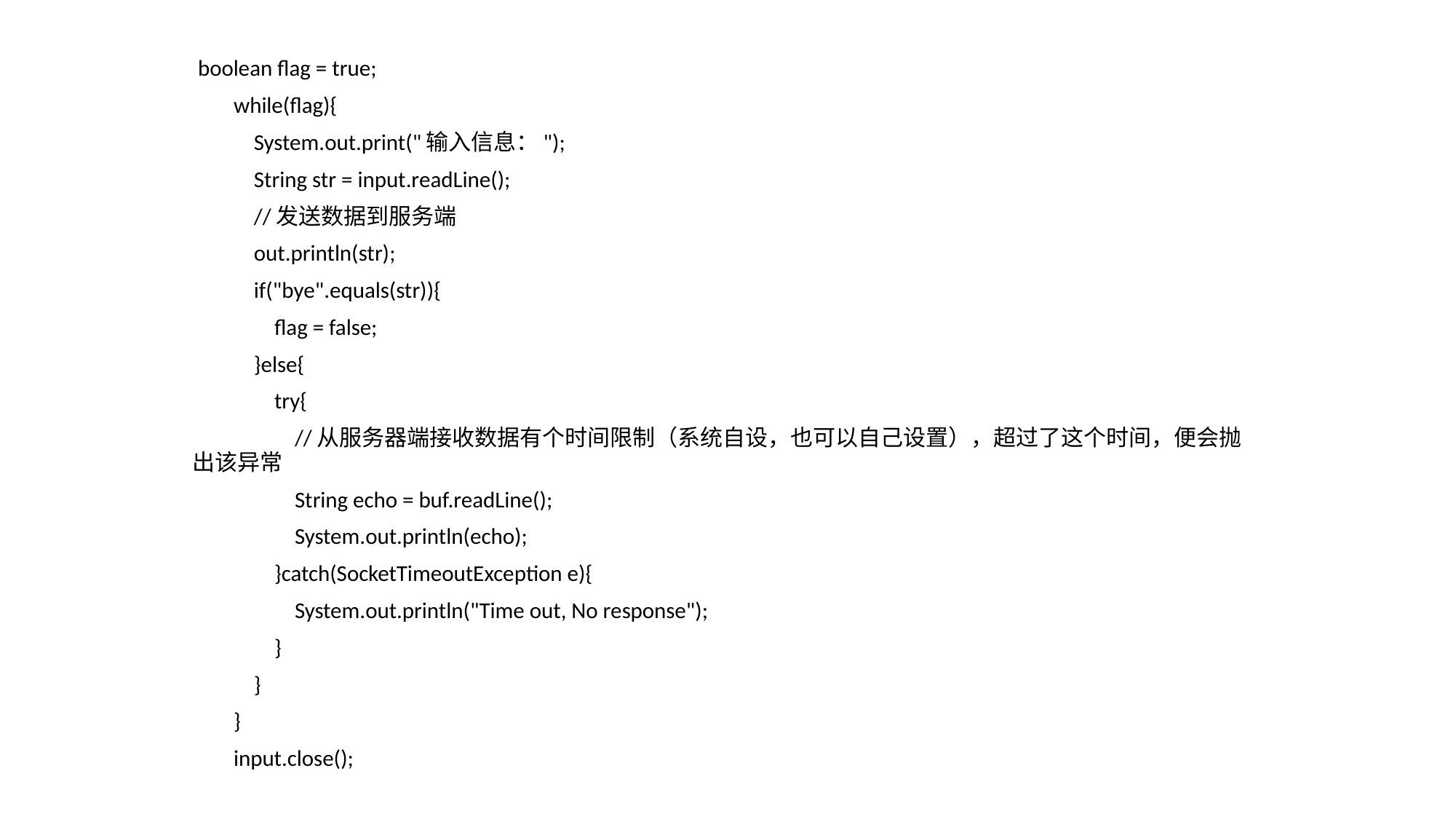

boolean flag = true;
        while(flag){
            System.out.print("输入信息：");
            String str = input.readLine();
            //发送数据到服务端
            out.println(str);
            if("bye".equals(str)){
                flag = false;
            }else{
                try{
                    //从服务器端接收数据有个时间限制（系统自设，也可以自己设置），超过了这个时间，便会抛出该异常
                    String echo = buf.readLine();
                    System.out.println(echo);
                }catch(SocketTimeoutException e){
                    System.out.println("Time out, No response");
                }
            }
        }
        input.close();